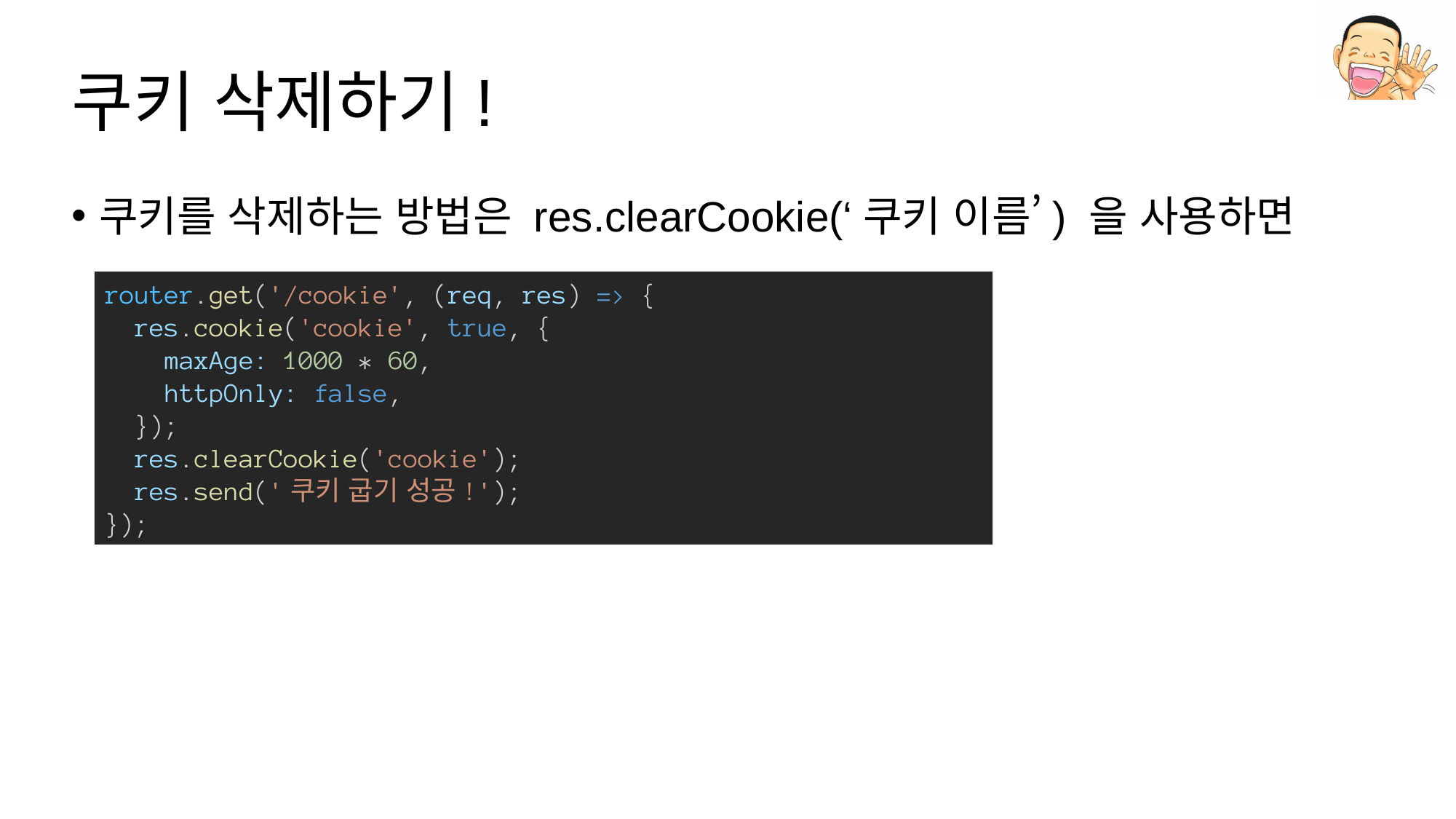

# 쿠키 삭제하기!
쿠키를 삭제하는 방법은 res.clearCookie(‘쿠키 이름’) 을 사용하면 됩니다!
router.get('/cookie', (req, res) => {
  res.cookie('cookie', true, {
    maxAge: 1000 * 60,
    httpOnly: false,
  });
  res.clearCookie('cookie');
  res.send('쿠키 굽기 성공!');
});